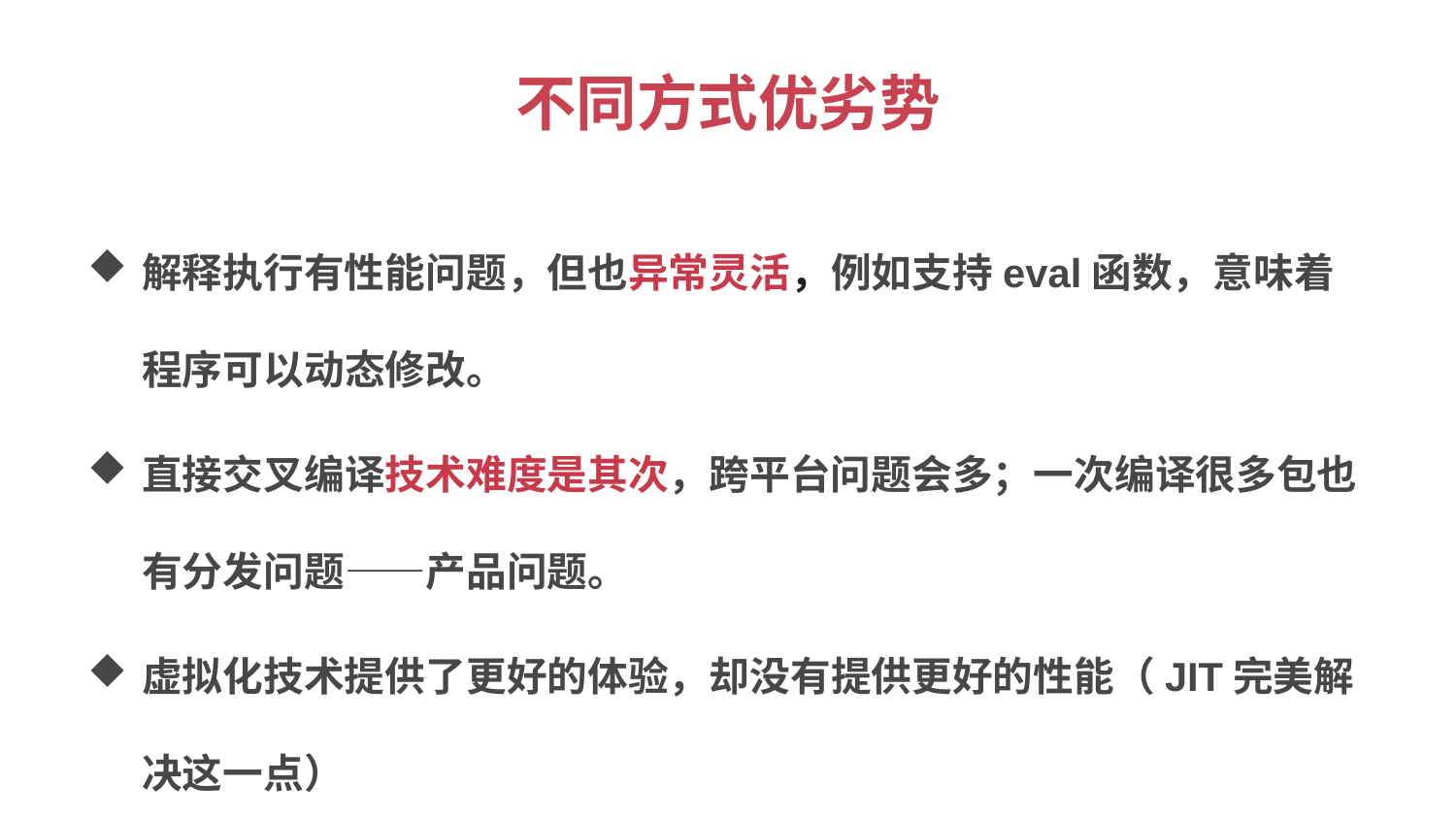

# 不同方式优劣势
解释执行有性能问题，但也异常灵活，例如支持eval函数，意味着程序可以动态修改。
直接交叉编译技术难度是其次，跨平台问题会多；一次编译很多包也有分发问题——产品问题。
虚拟化技术提供了更好的体验，却没有提供更好的性能（JIT完美解决这一点）